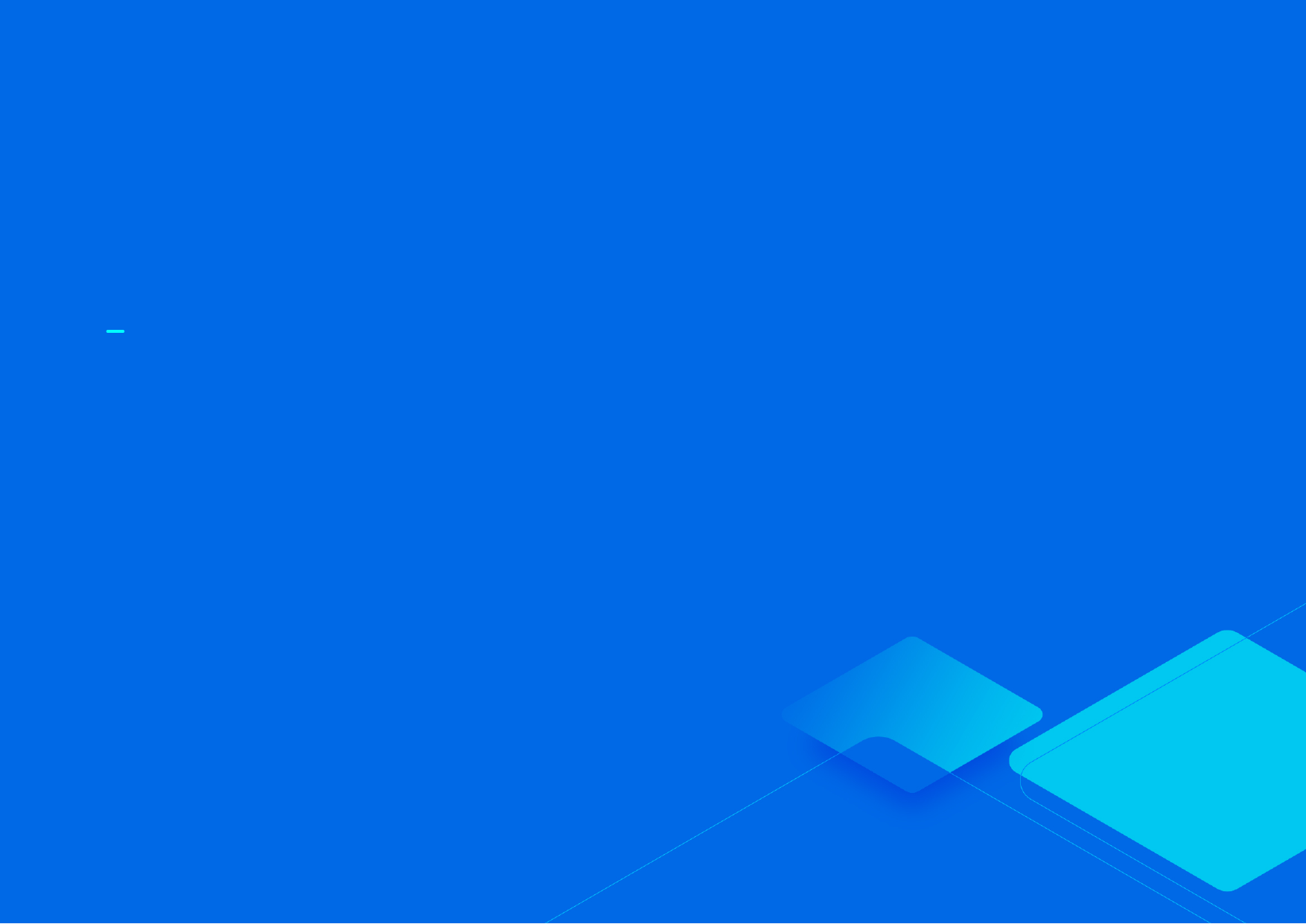

FMS(Fleet Management System) 업무 프로세스 정의
Ⅰ
Contents
02

주요 기능 및 특징